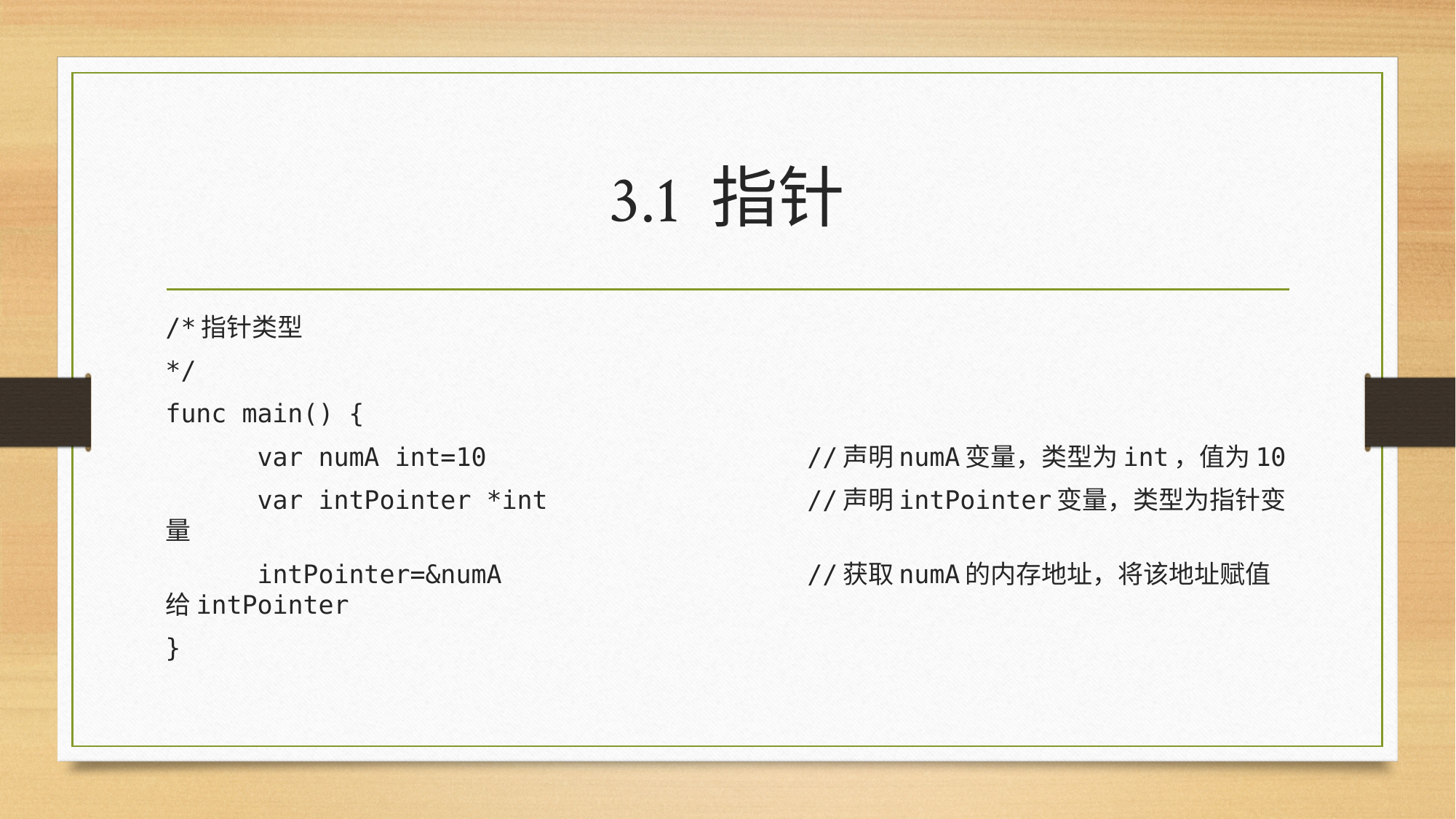

# 3.1 指针
/*指针类型
*/
func main() {
	var numA int=10                 		//声明numA变量，类型为int，值为10
	var intPointer *int             		//声明intPointer变量，类型为指针变量
	intPointer=&numA               	//获取numA的内存地址，将该地址赋值给intPointer
}